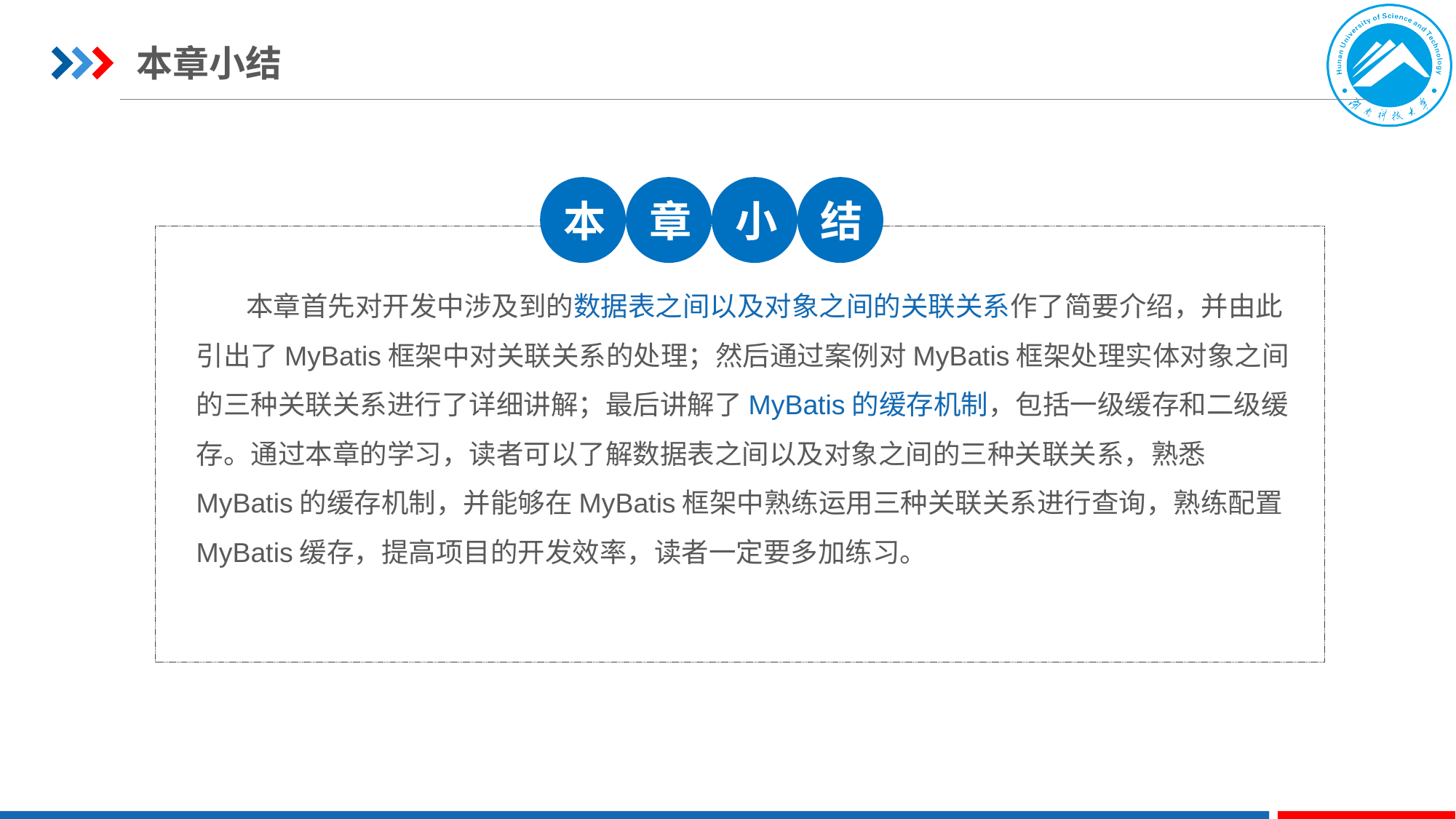

本章小结
本
章
小
结

       本章首先对开发中涉及到的数据表之间以及对象之间的关联关系作了简要介绍，并由此引出了MyBatis框架中对关联关系的处理；然后通过案例对MyBatis框架处理实体对象之间的三种关联关系进行了详细讲解；最后讲解了MyBatis的缓存机制，包括一级缓存和二级缓存。通过本章的学习，读者可以了解数据表之间以及对象之间的三种关联关系，熟悉MyBatis的缓存机制，并能够在MyBatis框架中熟练运用三种关联关系进行查询，熟练配置MyBatis缓存，提高项目的开发效率，读者一定要多加练习。